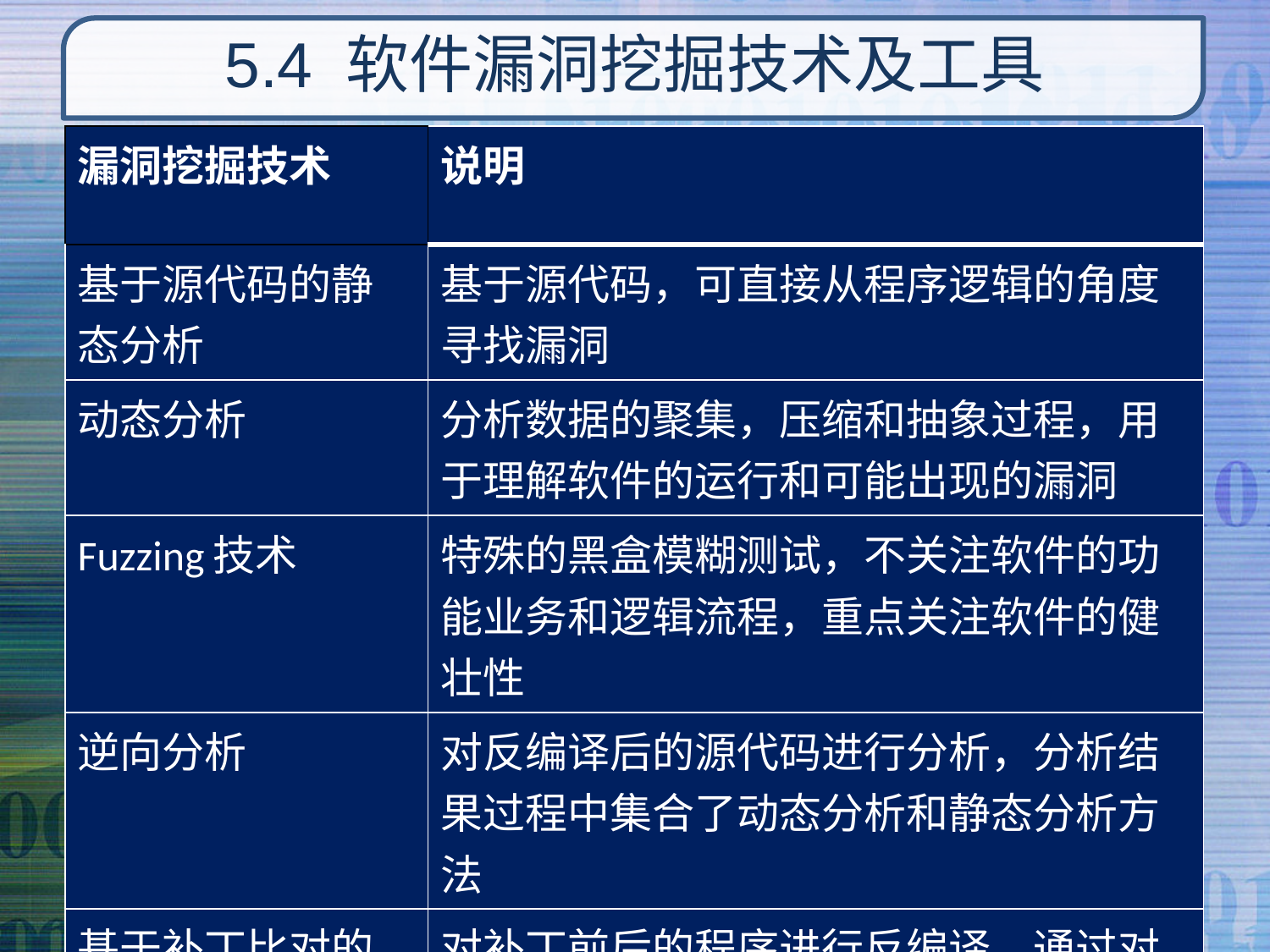

# 5.4 软件漏洞挖掘技术及工具
| 漏洞挖掘技术 | 说明 |
| --- | --- |
| 基于源代码的静态分析 | 基于源代码，可直接从程序逻辑的角度寻找漏洞 |
| 动态分析 | 分析数据的聚集，压缩和抽象过程，用于理解软件的运行和可能出现的漏洞 |
| Fuzzing技术 | 特殊的黑盒模糊测试，不关注软件的功能业务和逻辑流程，重点关注软件的健壮性 |
| 逆向分析 | 对反编译后的源代码进行分析，分析结果过程中集合了动态分析和静态分析方法 |
| 基于补丁比对的逆向分析 | 对补丁前后的程序进行反编译，通过对比差异，定位漏洞 |